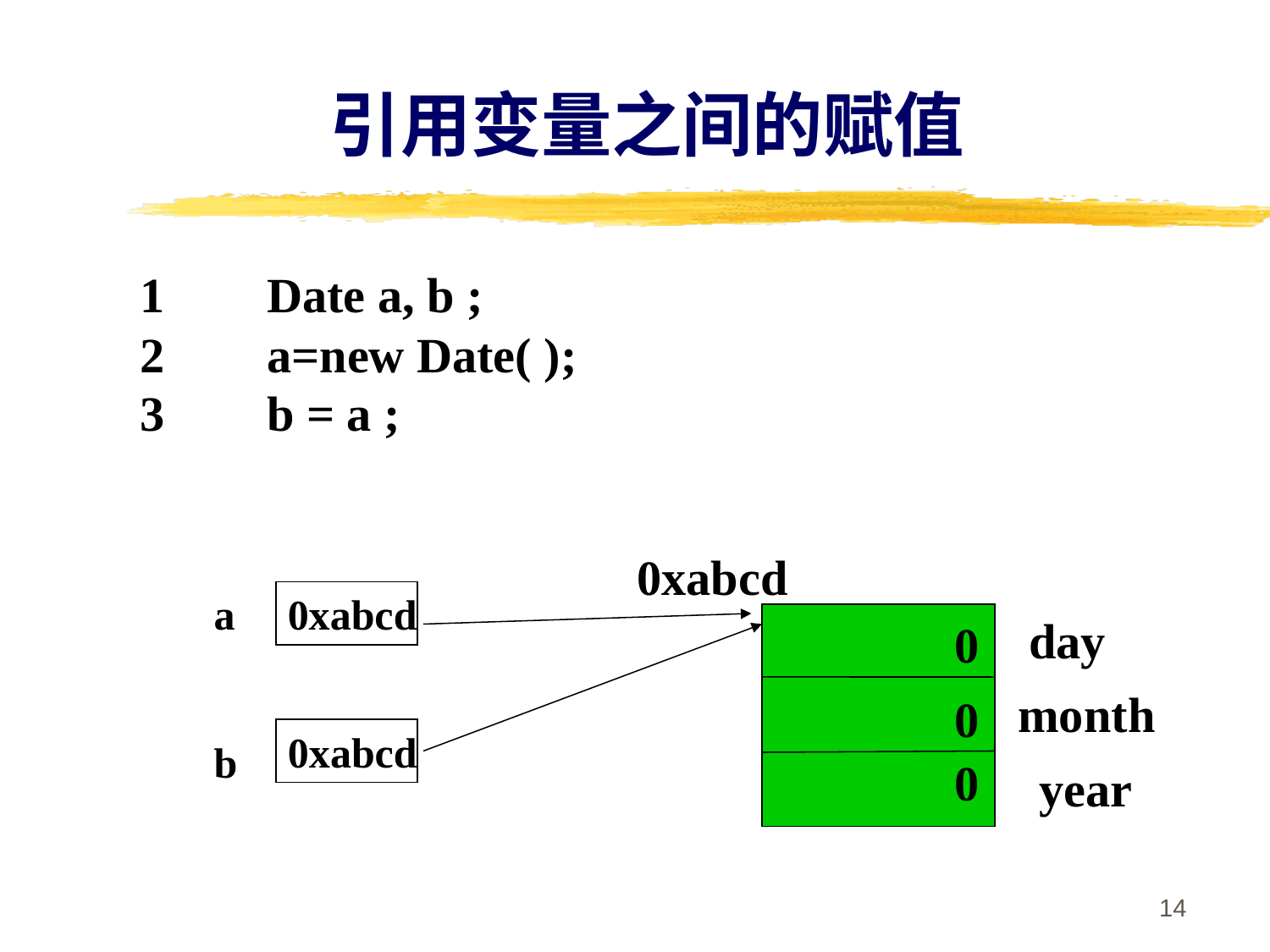

引用变量之间的赋值
1	Date a, b ;
2	a=new Date( );
3	b = a ;
0xabcd
day

0

month
0
0

year
a

b
0xabcd

0xabcd
14